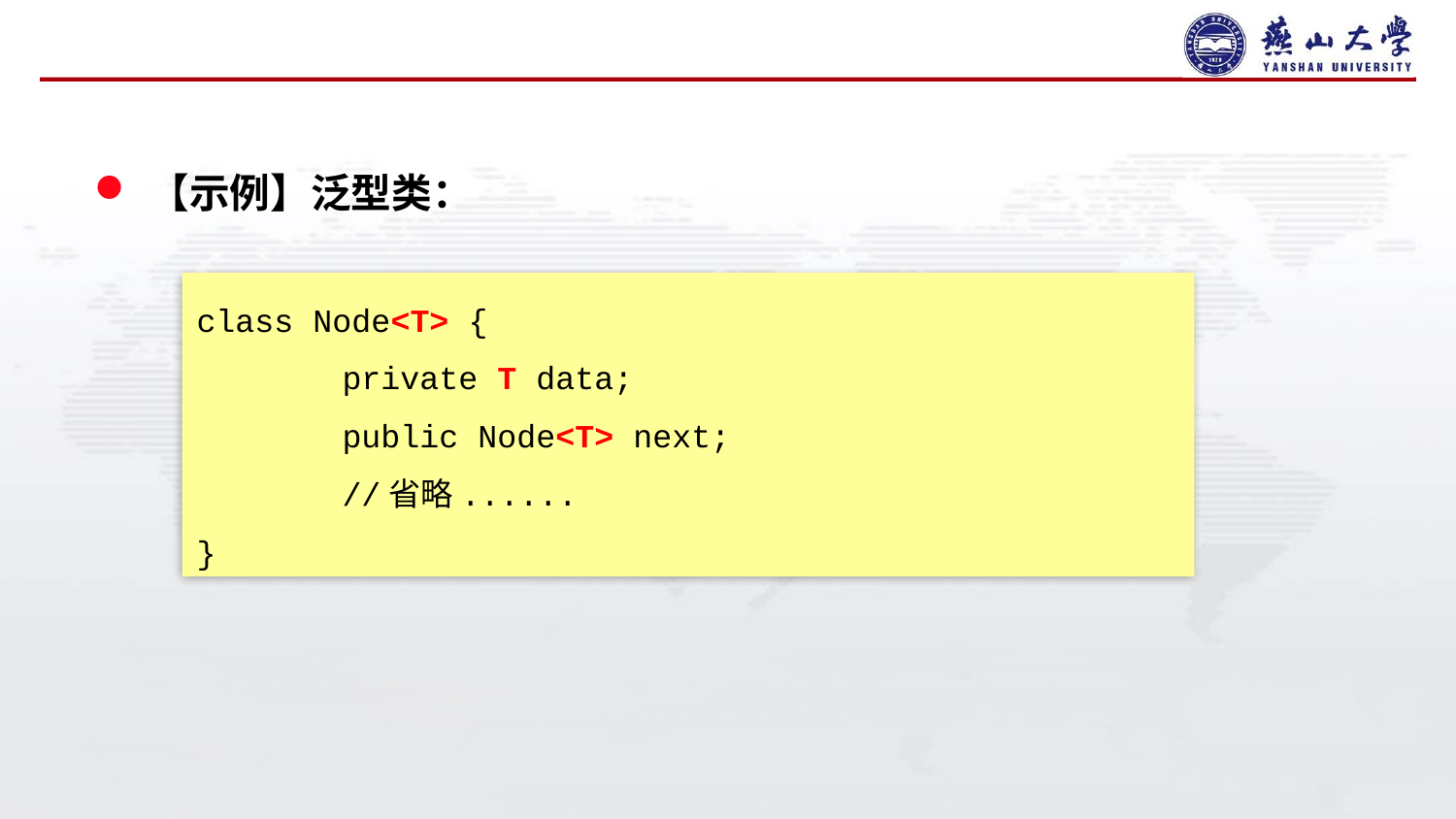

#
【示例】泛型类：

class Node<T> {
	private T data;
	public Node<T> next;
	//省略......
}